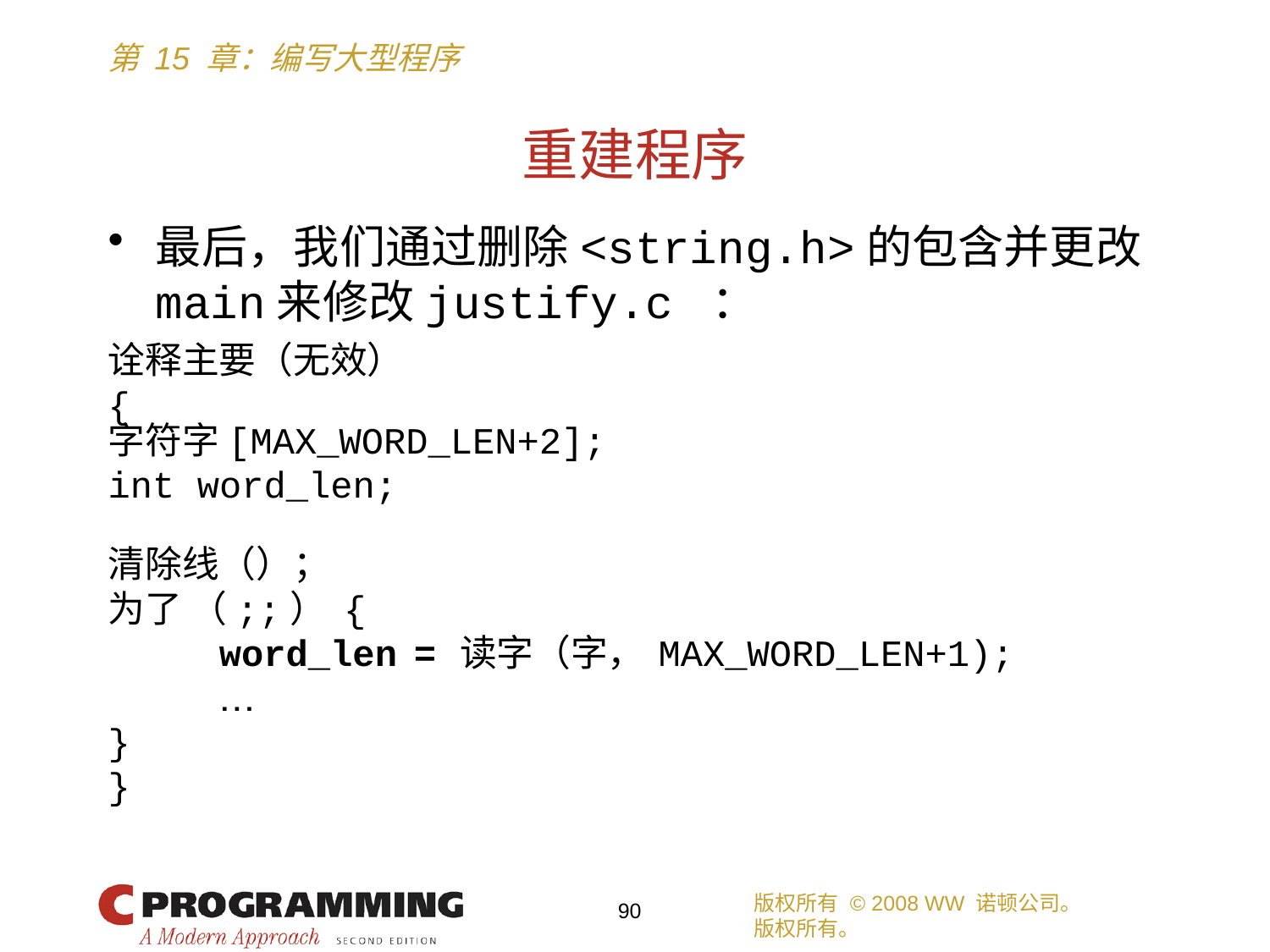

# 重建程序
最后，我们通过删除<string.h>的包含并更改main来修改justify.c ：
诠释主要（无效）
{
字符字[MAX_WORD_LEN+2];
int word_len;

清除线（）；
为了 （;;） {
     word_len = 读字（字， MAX_WORD_LEN+1);
     …
}
}
版权所有 © 2008 WW 诺顿公司。
版权所有。
90